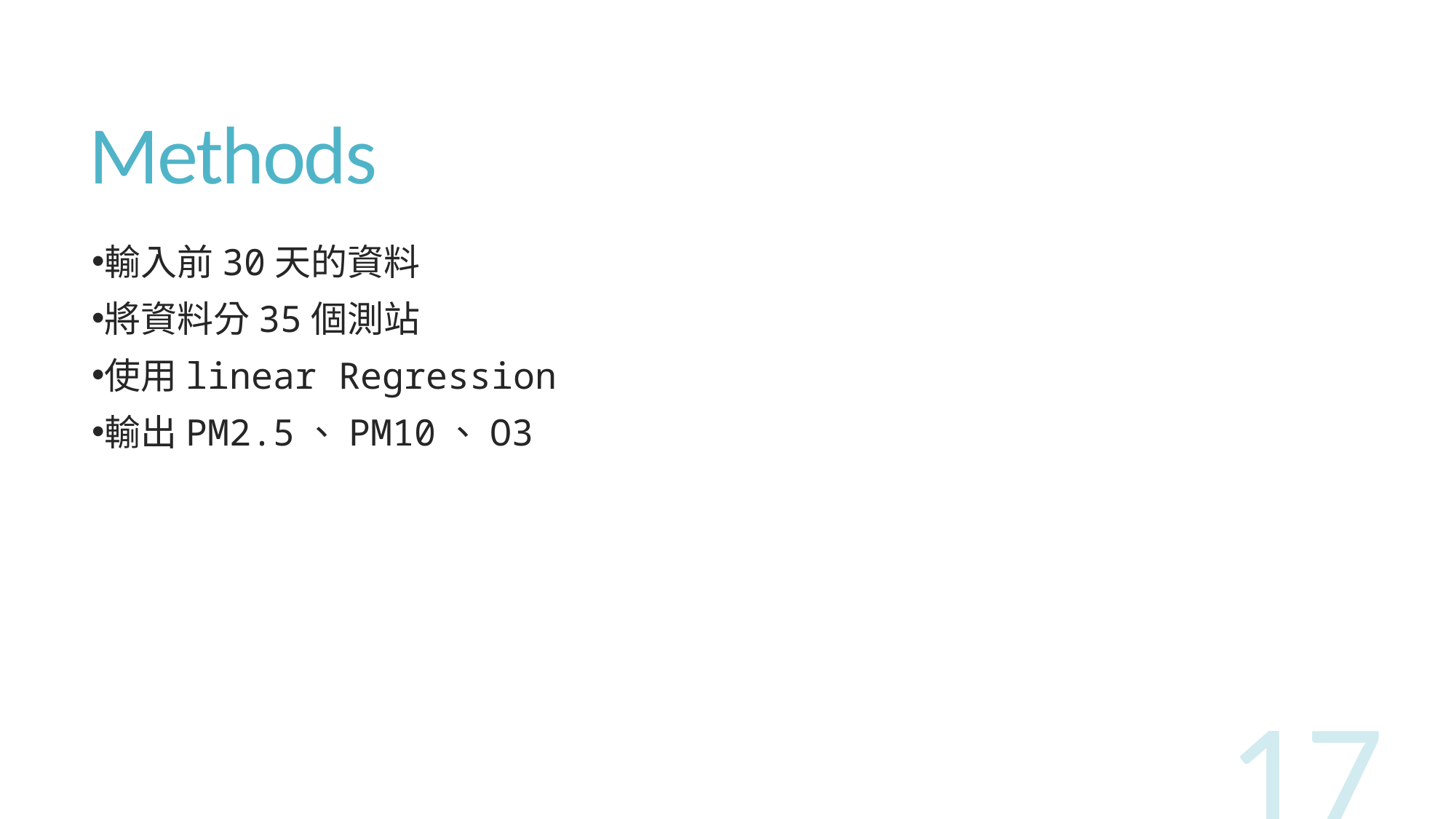

# Methods
輸入前30天的資料
將資料分35個測站
使用linear Regression
輸出PM2.5、PM10、O3
17